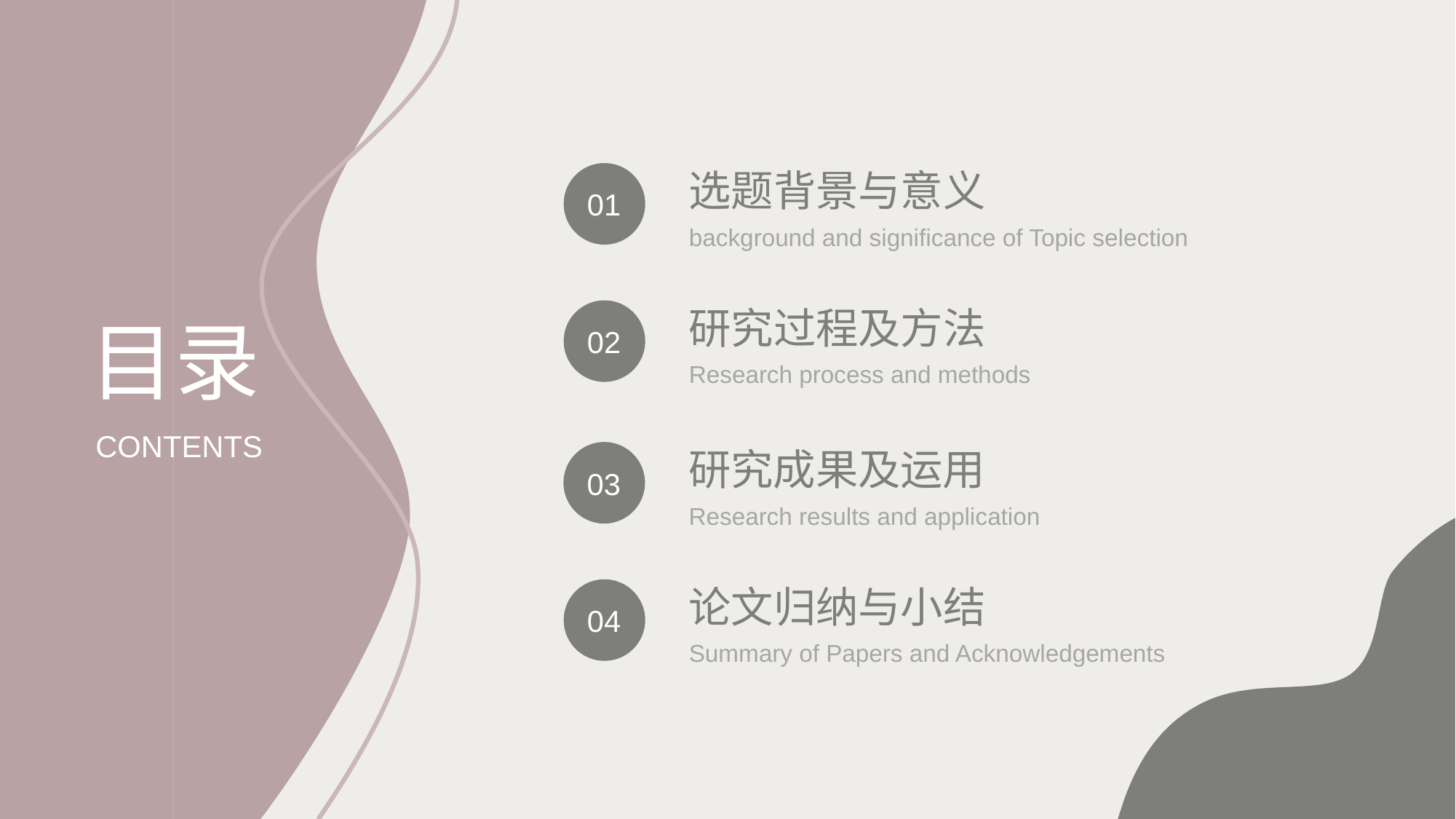

选题背景与意义

01
background and significance of Topic selection
研究过程及方法

目录
02
Research process and methods
CONTENTS
研究成果及运用

03
Research results and application

论文归纳与小结

04
Summary of Papers and Acknowledgements